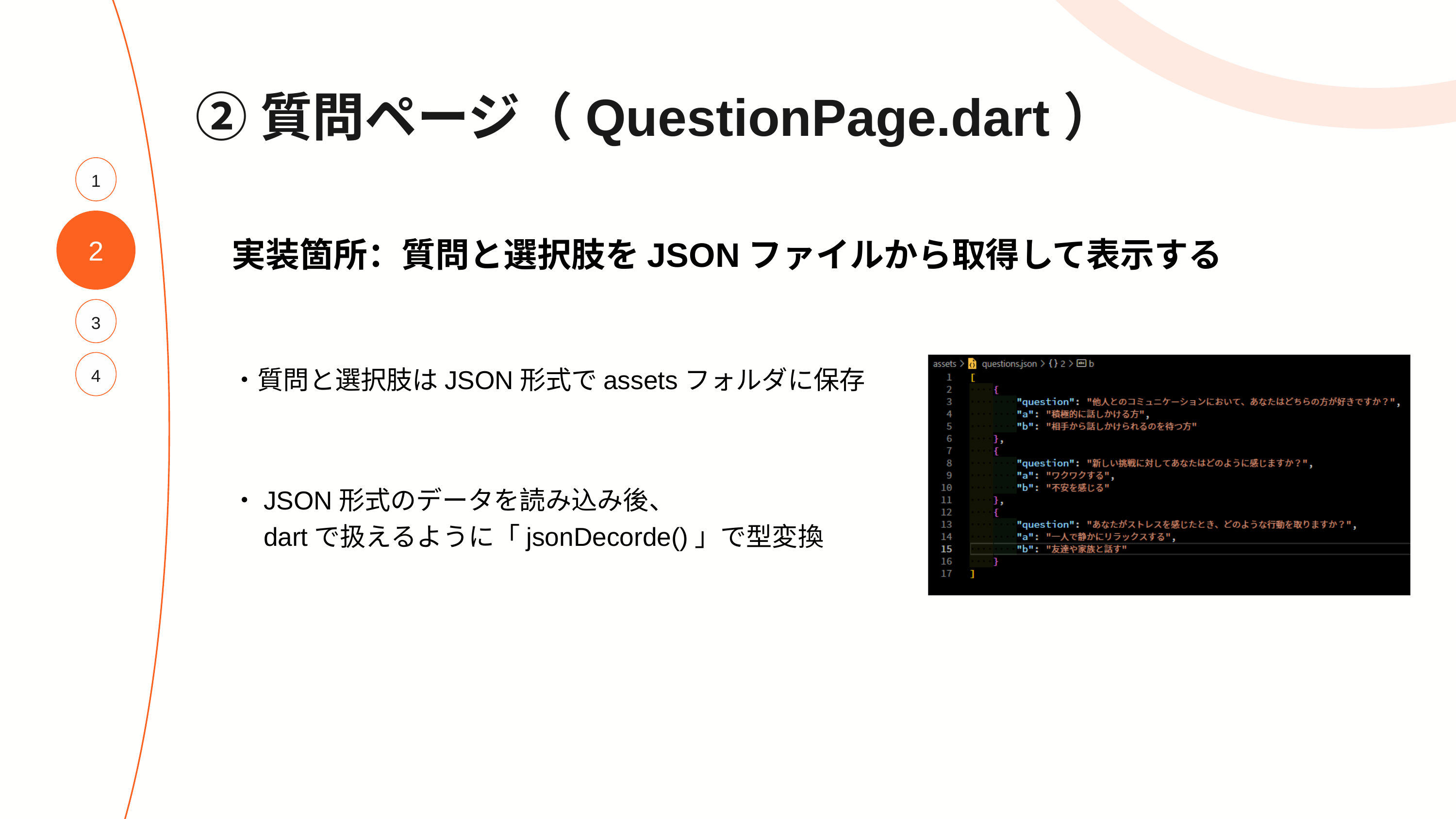

②質問ページ（QuestionPage.dart）

1

2
実装箇所：質問と選択肢をJSONファイルから取得して表示する

3

4

・質問と選択肢はJSON形式でassetsフォルダに保存
・JSON形式のデータを読み込み後、
　dartで扱えるように「jsonDecorde()」で型変換